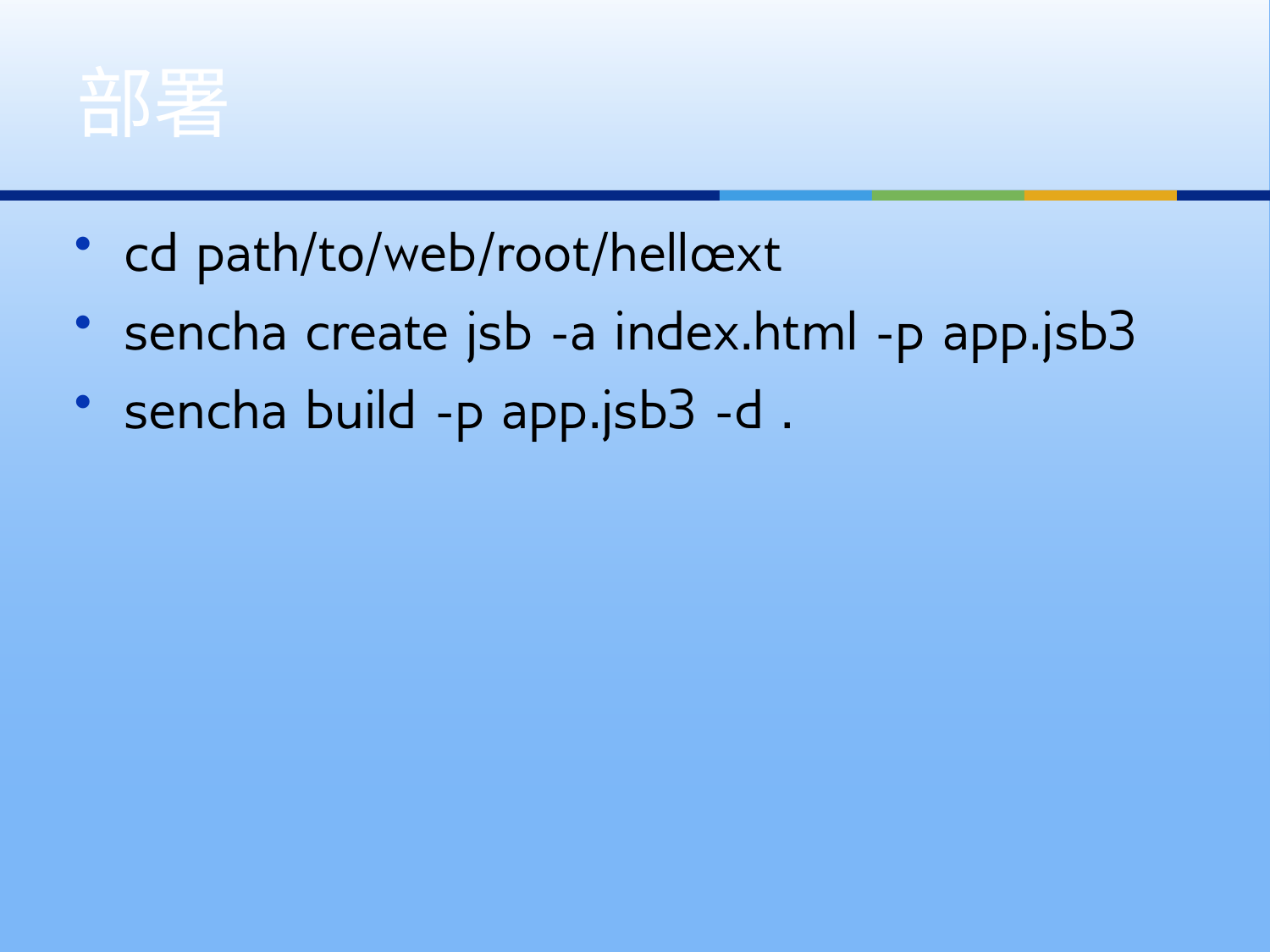

# 部署
cd path/to/web/root/helloext
sencha create jsb -a index.html -p app.jsb3
sencha build -p app.jsb3 -d .